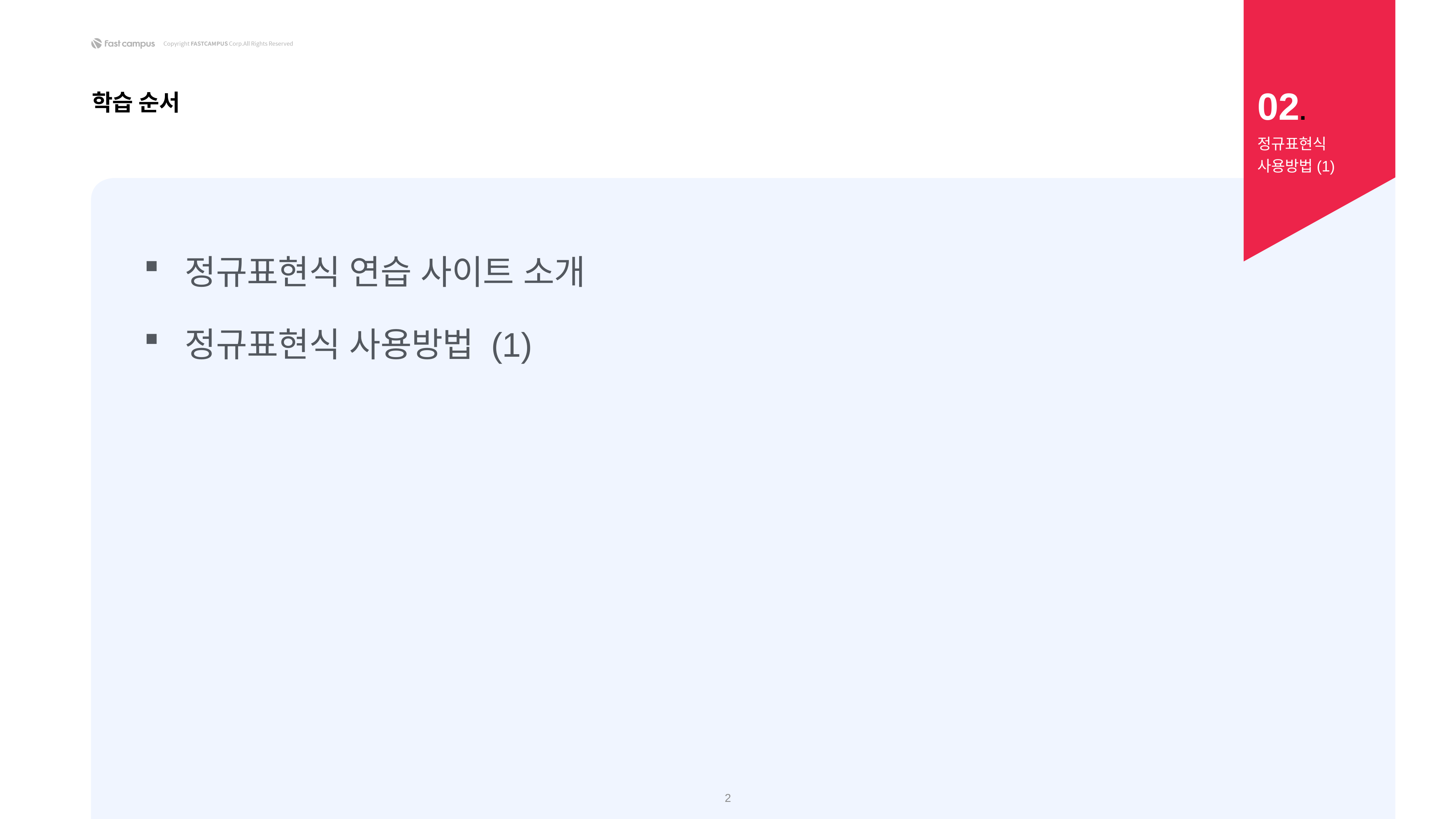

02.
학습 순서
정규표현식
사용방법(1)
정규표현식 연습 사이트 소개
정규표현식 사용방법 (1)
2